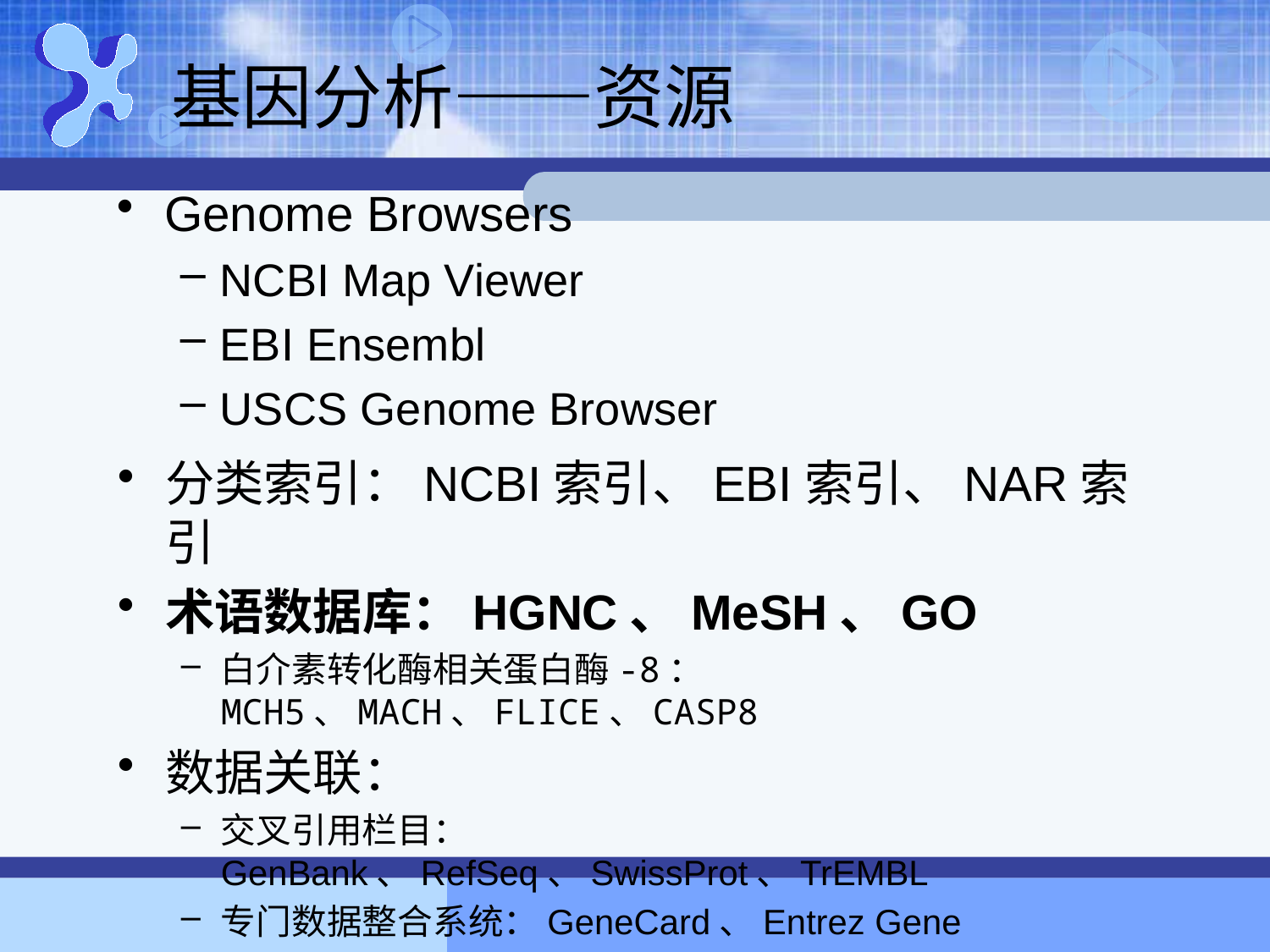

# 基因分析——资源
Genome Browsers
NCBI Map Viewer
EBI Ensembl
USCS Genome Browser
分类索引：NCBI索引、EBI索引、NAR索引
术语数据库：HGNC、MeSH、GO
白介素转化酶相关蛋白酶-8：MCH5、MACH、FLICE、CASP8
数据关联：
交叉引用栏目：GenBank、RefSeq、SwissProt、TrEMBL
专门数据整合系统：GeneCard、Entrez Gene
http://www.genecards.org